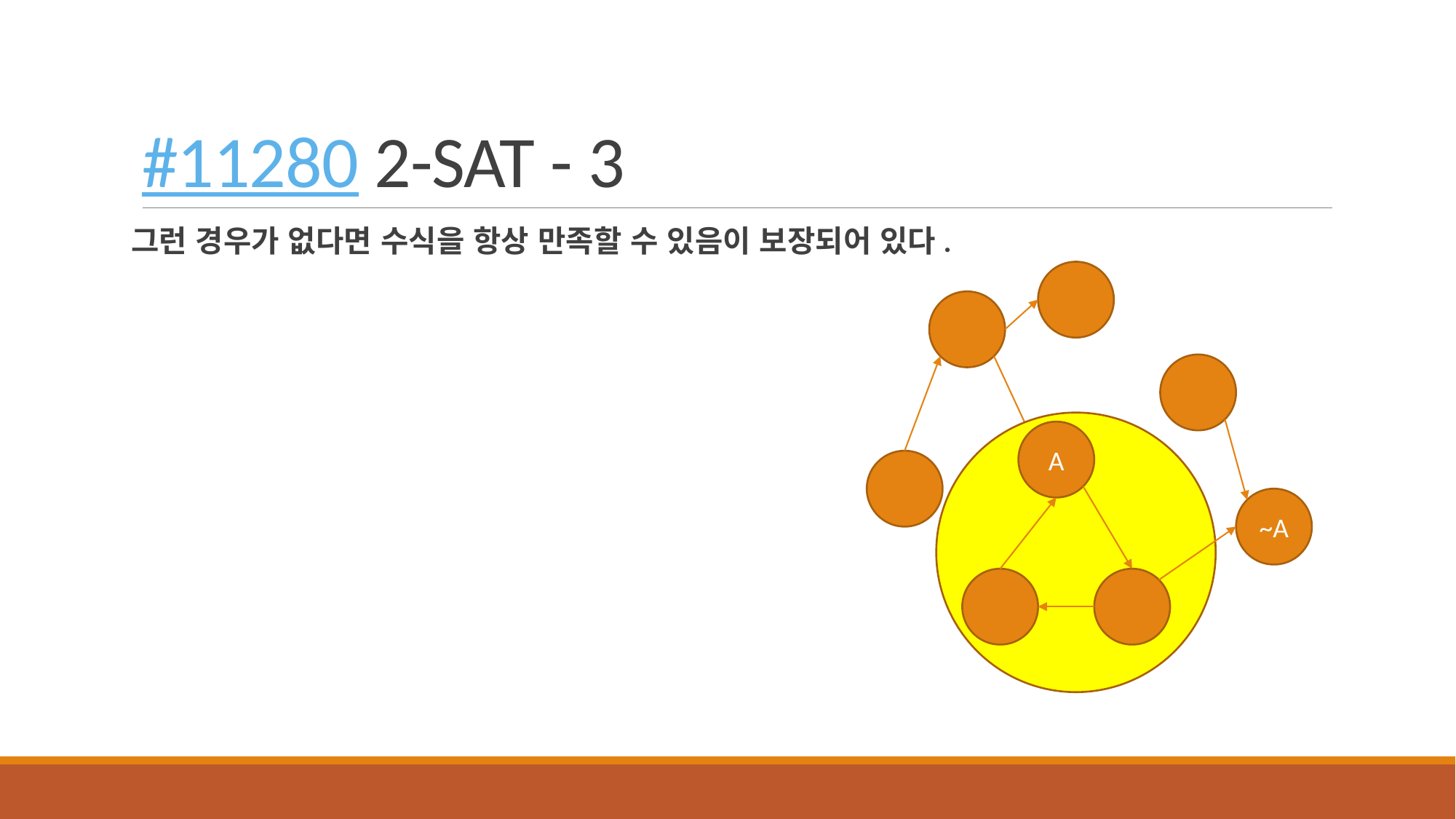

# #11280 2-SAT - 3
그런 경우가 없다면 수식을 항상 만족할 수 있음이 보장되어 있다.

A

~A